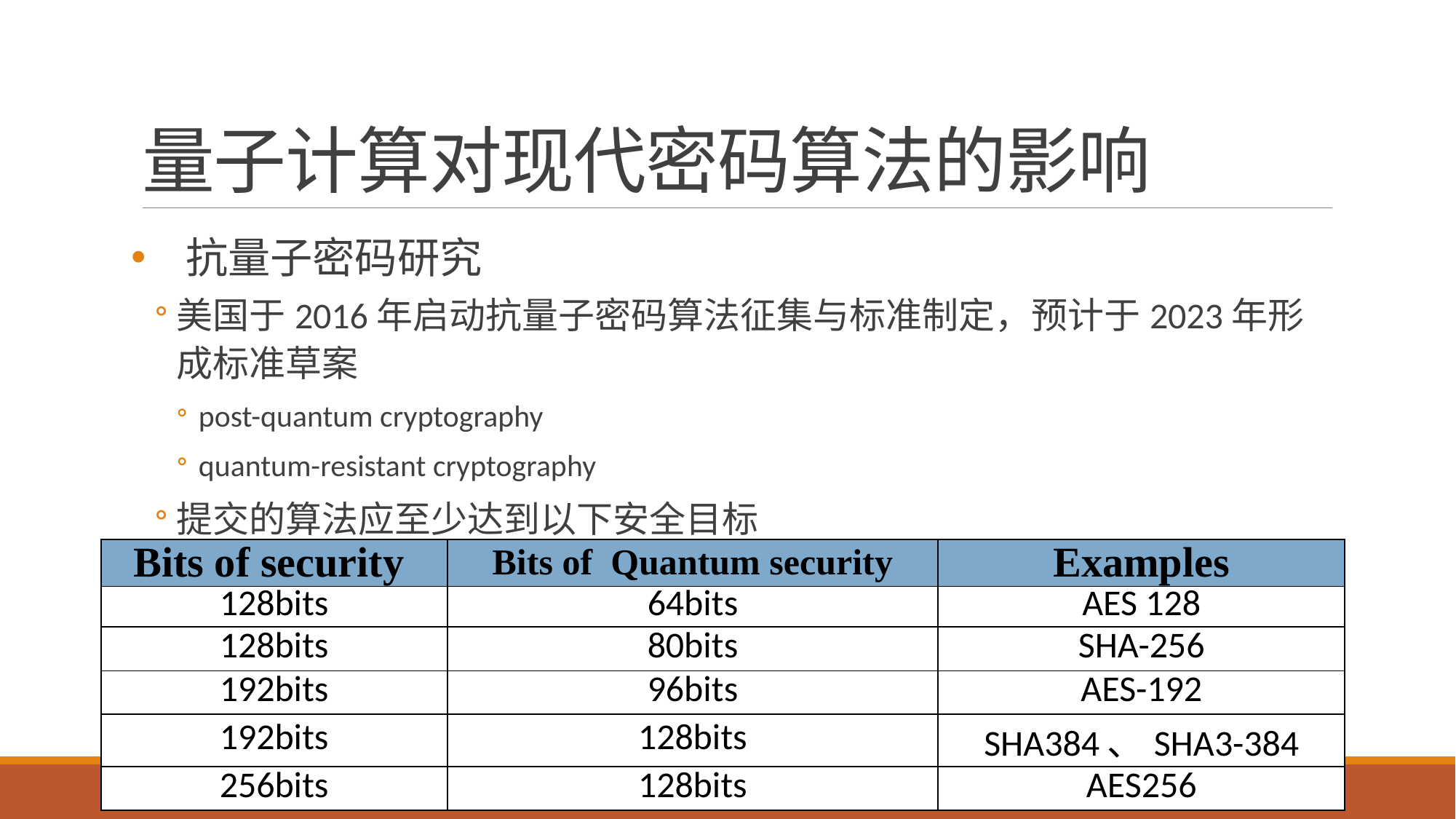

# 量子计算对现代密码算法的影响
抗量子密码研究
美国于2016年启动抗量子密码算法征集与标准制定，预计于2023年形成标准草案
post-quantum cryptography
quantum-resistant cryptography
提交的算法应至少达到以下安全目标

| Bits of security | Bits of Quantum security | Examples |
| --- | --- | --- |
| 128bits | 64bits | AES 128 |
| 128bits | 80bits | SHA-256 |
| 192bits | 96bits | AES-192 |
| 192bits | 128bits | SHA384、SHA3-384 |
| 256bits | 128bits | AES256 |